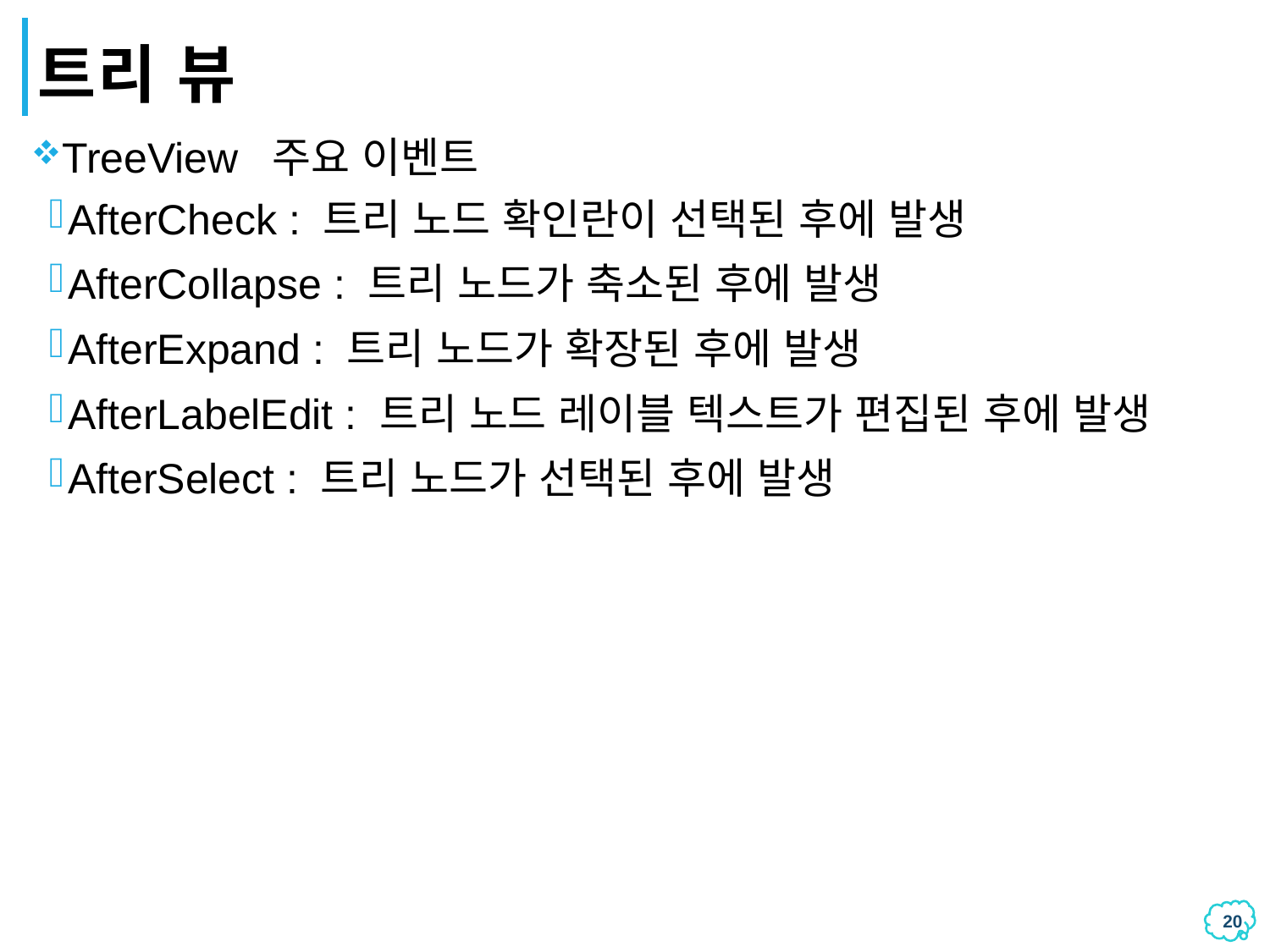

# 트리 뷰
TreeView  주요 이벤트
AfterCheck : 트리 노드 확인란이 선택된 후에 발생
AfterCollapse : 트리 노드가 축소된 후에 발생
AfterExpand : 트리 노드가 확장된 후에 발생
AfterLabelEdit : 트리 노드 레이블 텍스트가 편집된 후에 발생
AfterSelect : 트리 노드가 선택된 후에 발생
20